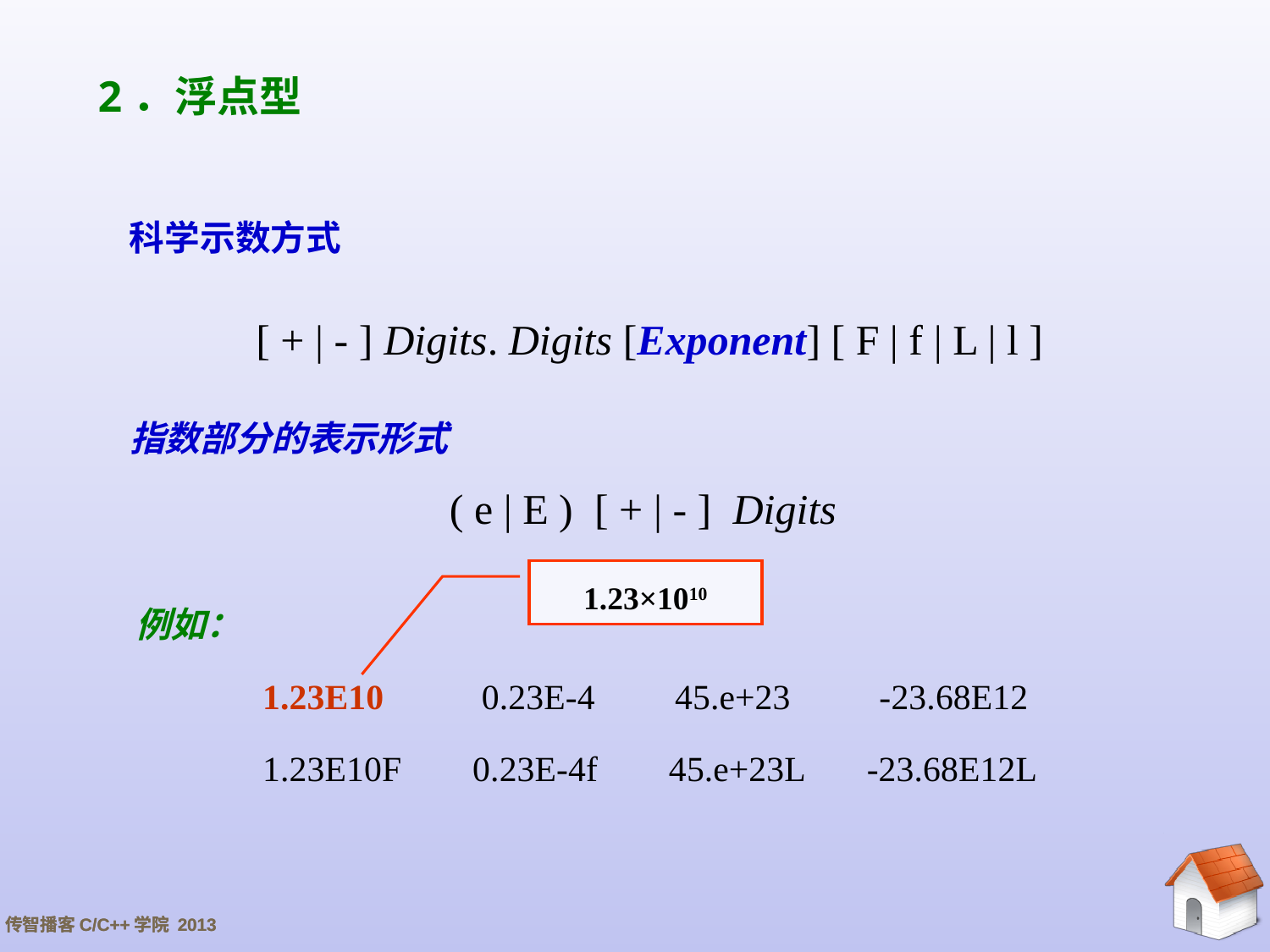

2．浮点型
科学示数方式
[ + | - ] Digits. Digits [Exponent] [ F | f | L | l ]
指数部分的表示形式
( e | E )  [ + | - ]  Digits
1.23×1010
例如：
	1.23E10           0.23E-4         45.e+23          -23.68E12
	1.23E10F        0.23E-4f        45.e+23L       -23.68E12L